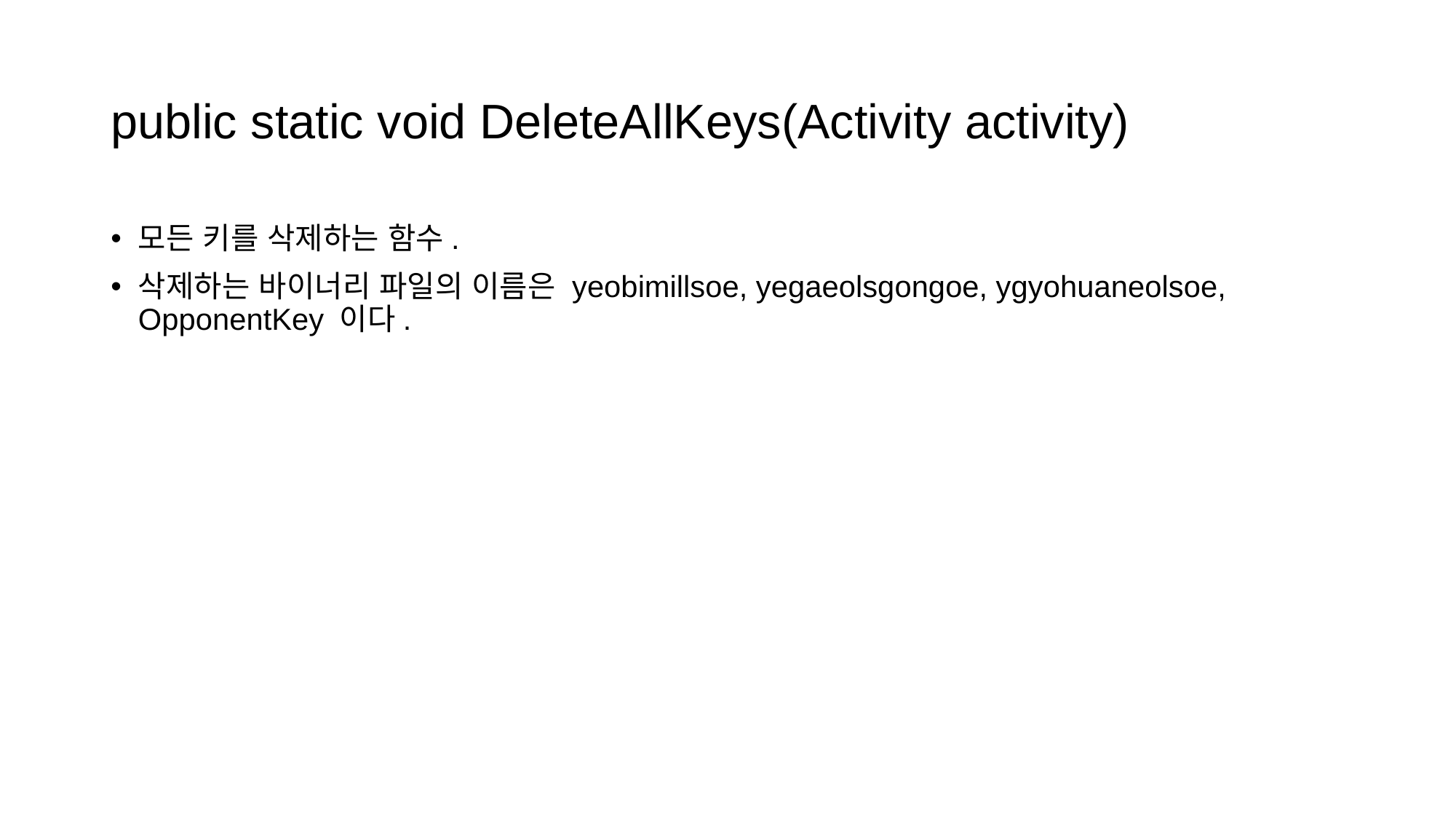

# public static void DeleteAllKeys(Activity activity)
모든 키를 삭제하는 함수.
삭제하는 바이너리 파일의 이름은 yeobimillsoe, yegaeolsgongoe, ygyohuaneolsoe, OpponentKey 이다.